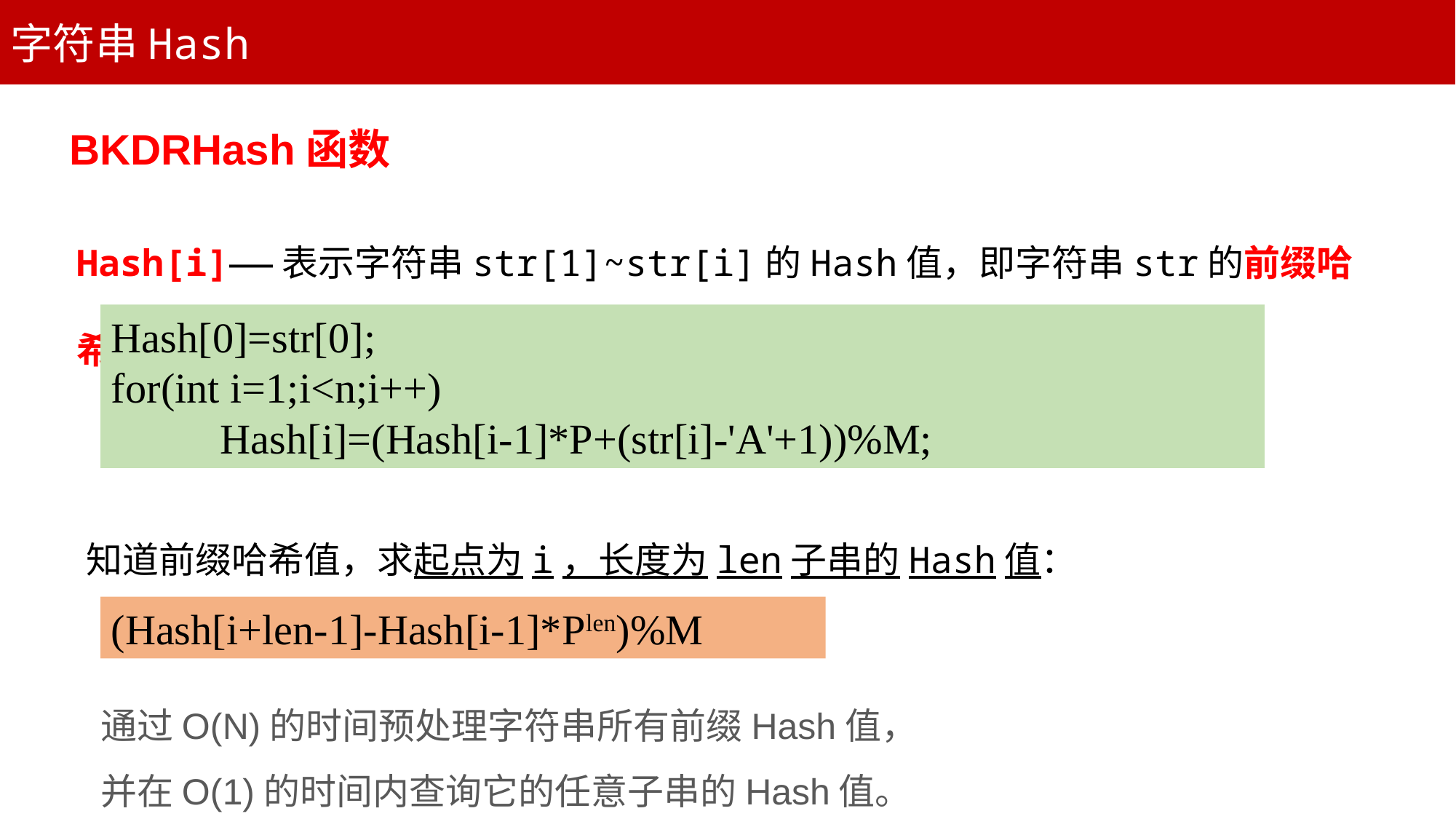

字符串Hash
BKDRHash函数
Hash[i]——表示字符串str[1]~str[i]的Hash值，即字符串str的前缀哈希值。
Hash[0]=str[0];
for(int i=1;i<n;i++)
	Hash[i]=(Hash[i-1]*P+(str[i]-'A'+1))%M;
 知道前缀哈希值，求起点为i，长度为len子串的Hash值：
(Hash[i+len-1]-Hash[i-1]*Plen)%M
通过O(N)的时间预处理字符串所有前缀Hash值，
并在O(1)的时间内查询它的任意子串的Hash值。